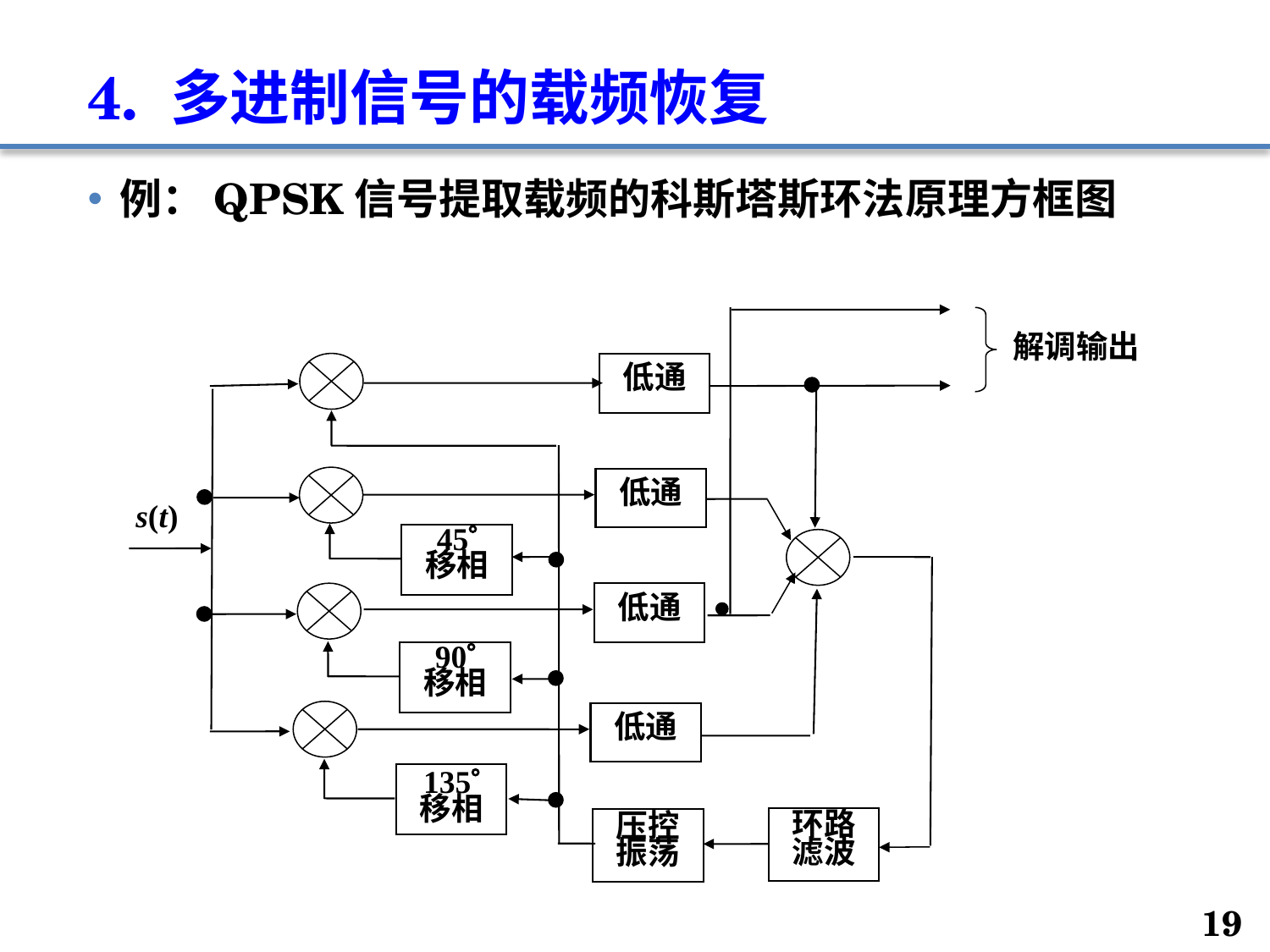

# 4. 多进制信号的载频恢复
例：QPSK信号提取载频的科斯塔斯环法原理方框图

解调输出

低通

低通
s(t)

45°
移相

•

低通

90°
移相

低通

135°
移相

环路
滤波
压控
振荡

•
•

•
•
•
•
19